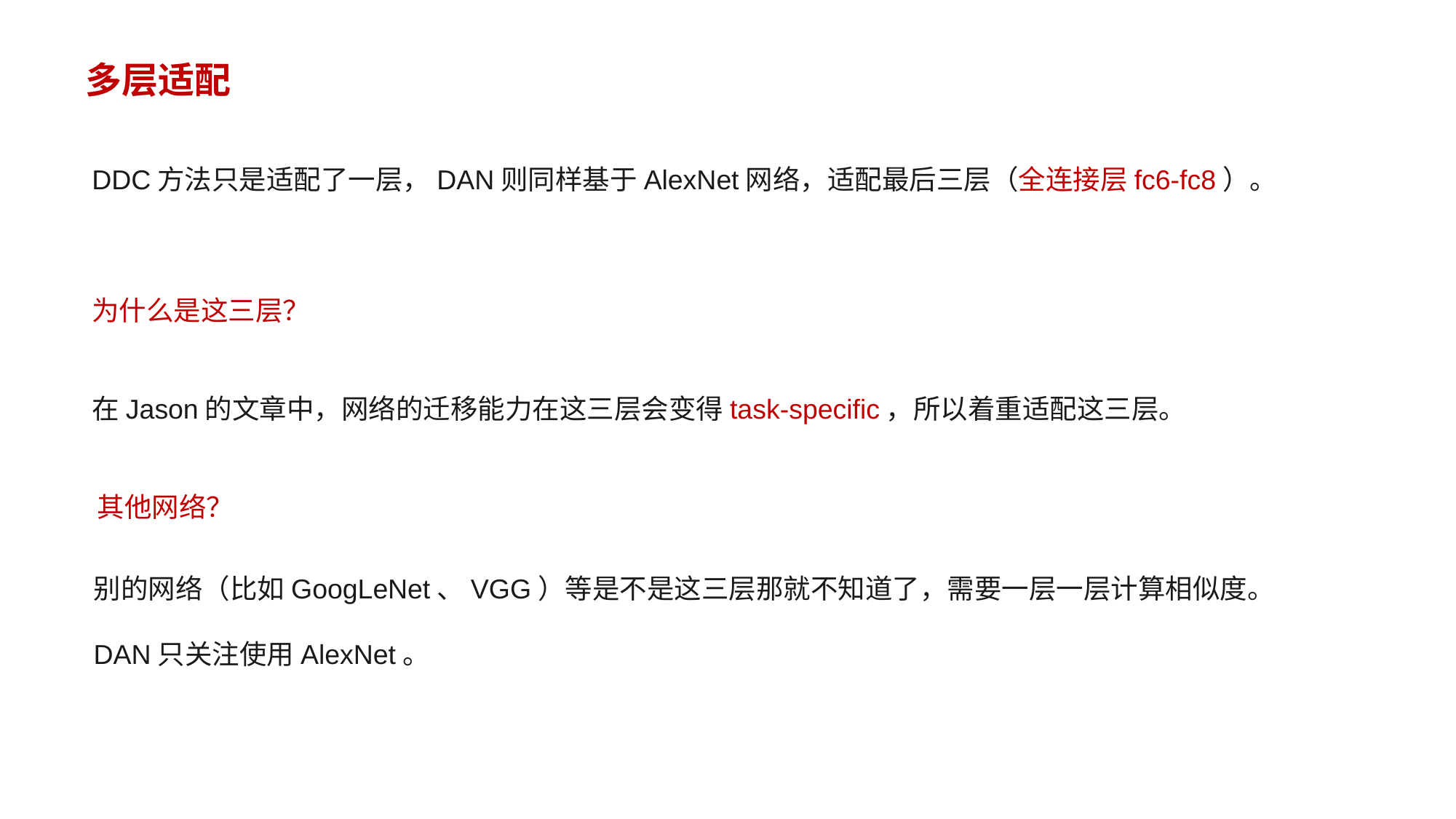

多层适配
DDC方法只是适配了一层，DAN则同样基于AlexNet网络，适配最后三层（全连接层fc6-fc8）。

为什么是这三层？

在Jason的文章中，网络的迁移能力在这三层会变得task-specific，所以着重适配这三层。

其他网络？
别的网络（比如GoogLeNet、VGG）等是不是这三层那就不知道了，需要一层一层计算相似度。

DAN只关注使用AlexNet。